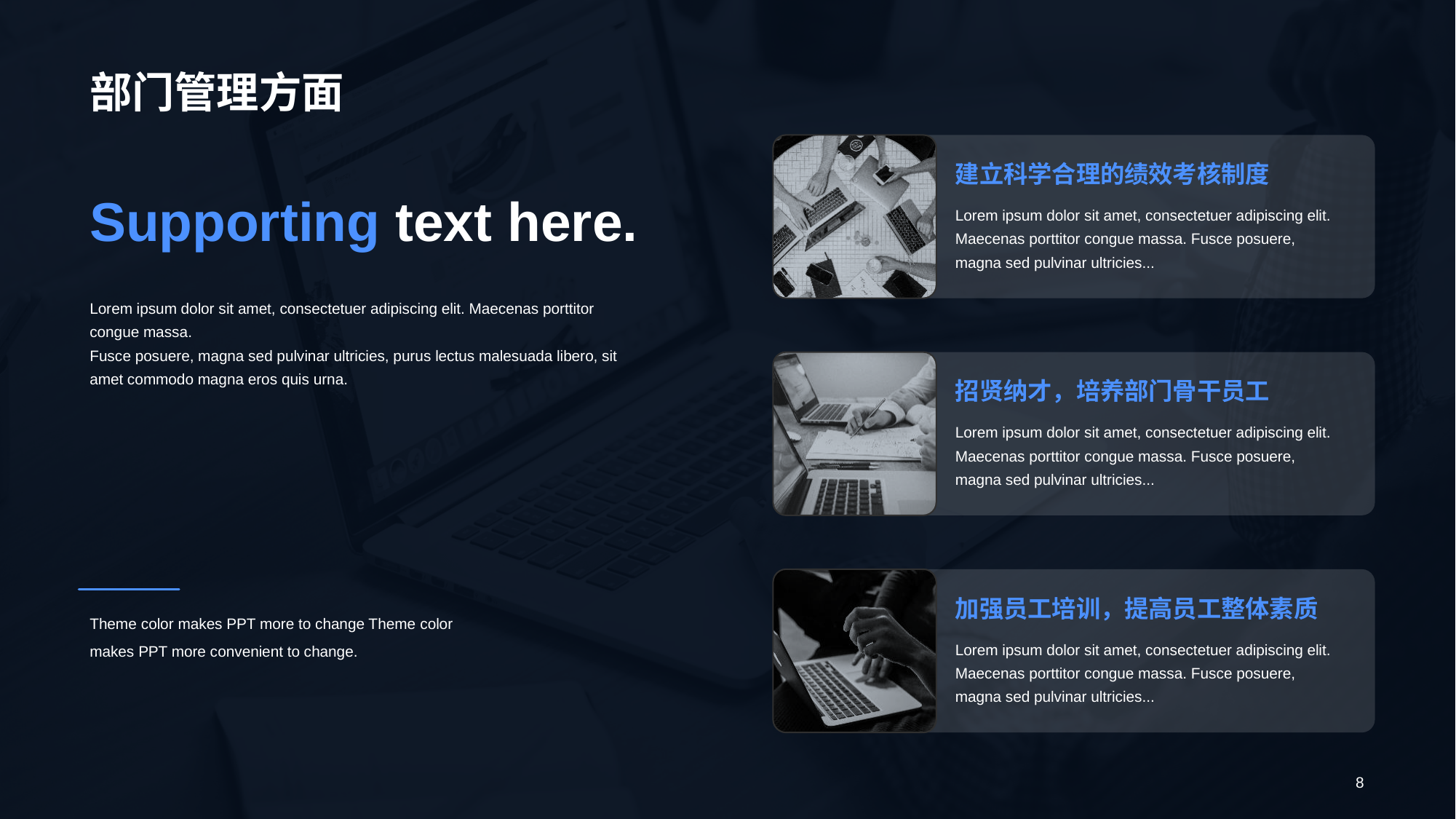

# 部门管理方面

建立科学合理的绩效考核制度
Lorem ipsum dolor sit amet, consectetuer adipiscing elit. Maecenas porttitor congue massa. Fusce posuere, magna sed pulvinar ultricies...

招贤纳才，培养部门骨干员工
Lorem ipsum dolor sit amet, consectetuer adipiscing elit. Maecenas porttitor congue massa. Fusce posuere, magna sed pulvinar ultricies...

加强员工培训，提高员工整体素质
Lorem ipsum dolor sit amet, consectetuer adipiscing elit. Maecenas porttitor congue massa. Fusce posuere, magna sed pulvinar ultricies...
Supporting text here.
Lorem ipsum dolor sit amet, consectetuer adipiscing elit. Maecenas porttitor congue massa.
Fusce posuere, magna sed pulvinar ultricies, purus lectus malesuada libero, sit amet commodo magna eros quis urna.
Theme  color makes PPT more to change Theme  color makes PPT more convenient to change.
8